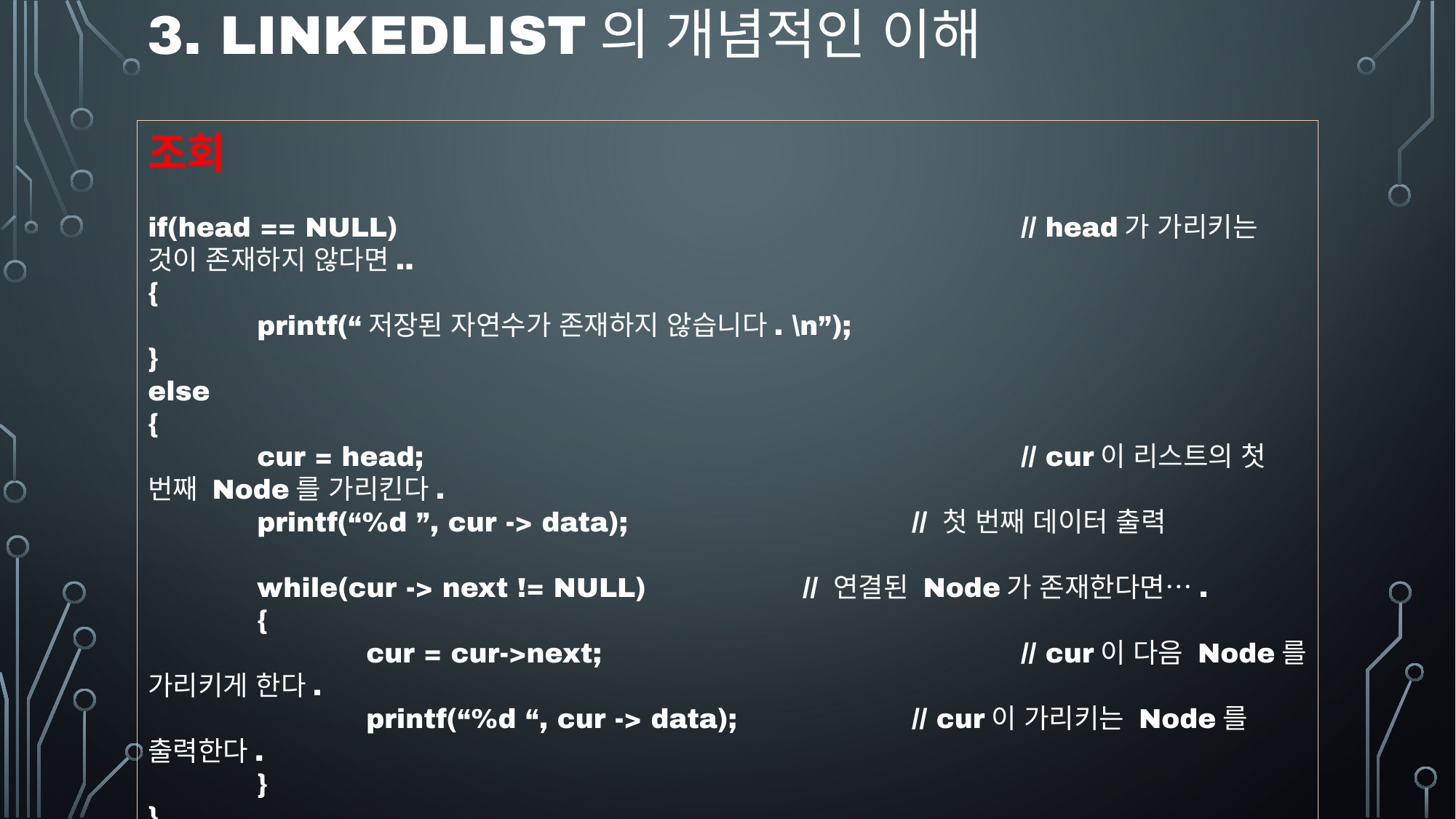

# 3. LinkedList의 개념적인 이해
조회

if(head == NULL)						// head가 가리키는 것이 존재하지 않다면..
{
	printf(“저장된 자연수가 존재하지 않습니다. \n”);
}
else
{
	cur = head;						// cur이 리스트의 첫 번째 Node를 가리킨다.
	printf(“%d ”, cur -> data);			// 첫 번째 데이터 출력

	while(cur -> next != NULL)		// 연결된 Node가 존재한다면….
	{
		cur = cur->next;				// cur이 다음 Node를 가리키게 한다.
		printf(“%d “, cur -> data);		// cur이 가리키는 Node를 출력한다.
	}
}